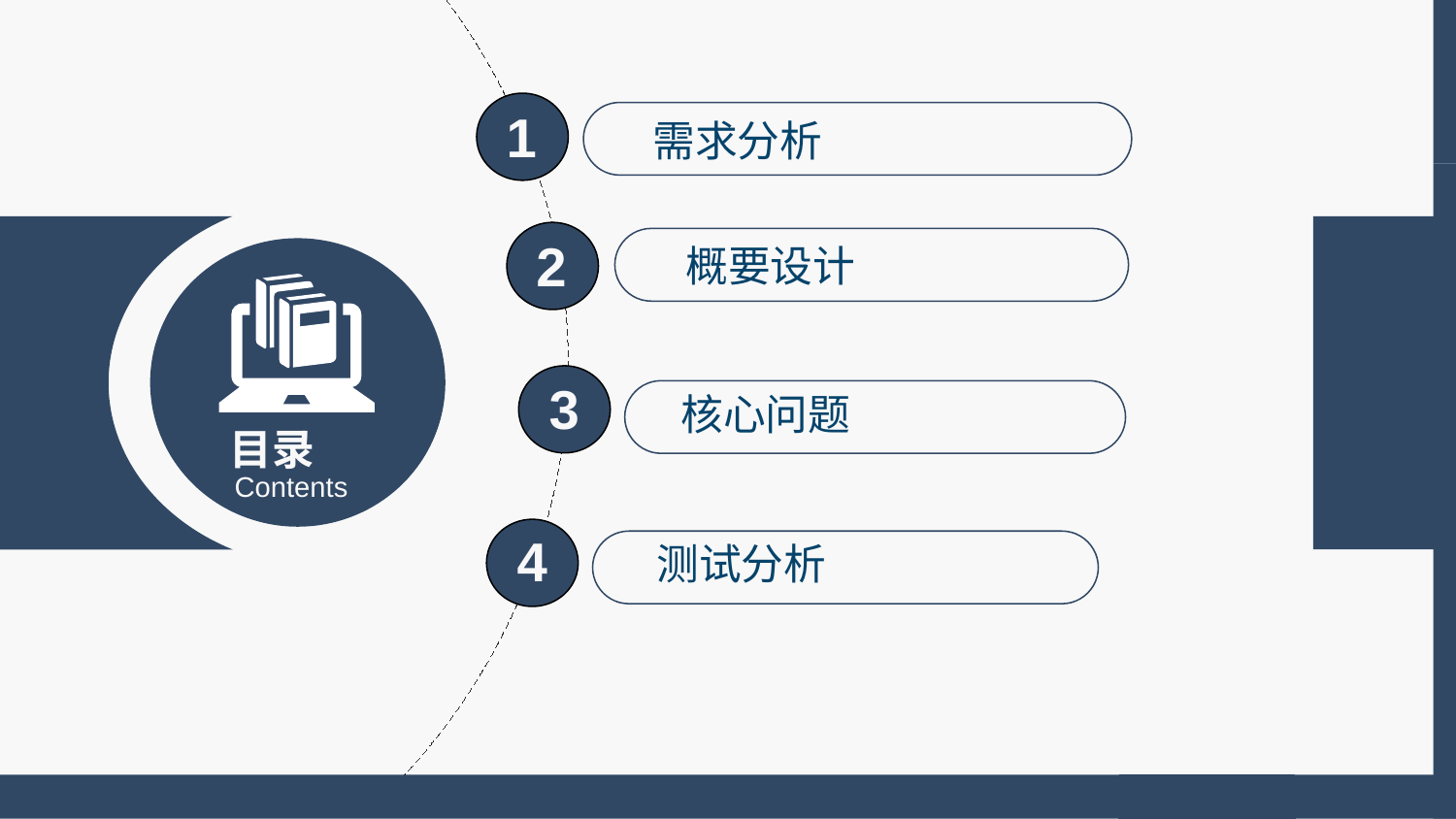

1

需求分析

2

概要设计

3

核心问题
目录
Contents

4

测试分析